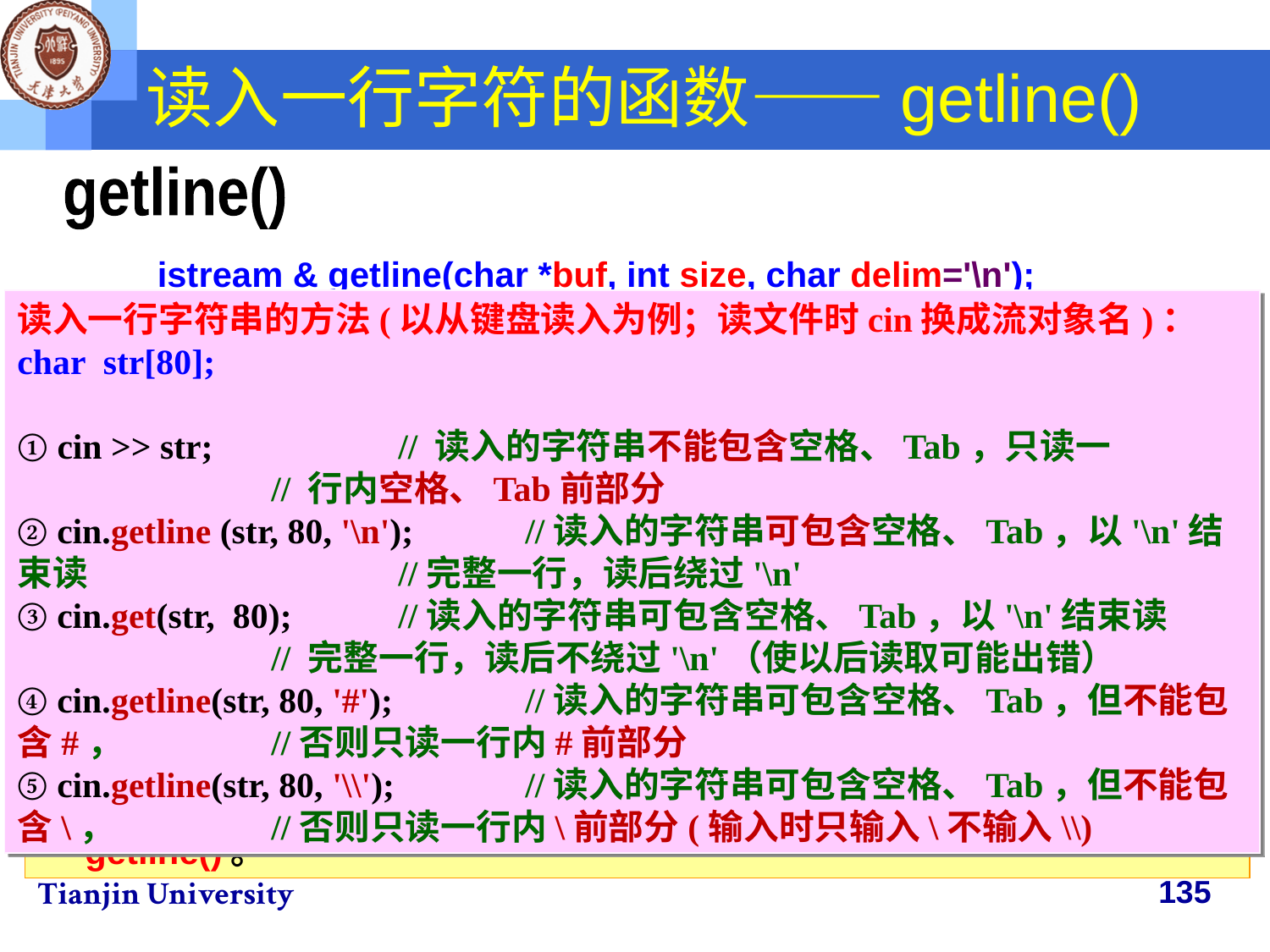

# 读入一行字符的函数——getline()
getline()
istream & getline(char *buf, int size, char delim='\n');
读入一行字符串的方法(以从键盘读入为例；读文件时cin换成流对象名)：
char  str[80];

① cin >> str; 		// 读入的字符串不能包含空格、Tab，只读一
		// 行内空格、Tab前部分
② cin.getline (str, 80, '\n'); 	//读入的字符串可包含空格、Tab，以'\n'结束读			//完整一行，读后绕过'\n'
③ cin.get(str,  80); 	//读入的字符串可包含空格、Tab，以'\n'结束读
		// 完整一行，读后不绕过'\n'（使以后读取可能出错）
④ cin.getline(str, 80, '#');  	//读入的字符串可包含空格、Tab，但不能包含#，		//否则只读一行内#前部分
⑤ cin.getline(str, 80, '\\'); 	//读入的字符串可包含空格、Tab，但不能包含\，		//否则只读一行内\前部分(输入时只输入\不输入\\)
从键盘输入或从文件读入若干字符存入buf开始的一段内存空间(如buf是数 组首地址则存入数组)，并在最后自动添加一个'\0'字符。
满足以下4个条件之一即结束读取：或者读取了size-1个字符；或者遇到了指定的终止字符delim ；或者遇到了行结束符('\n') ；或者遇到文件结束(文件读完)。终止字符和行结束符'\n'本身均不读入。
如果读取成功，函数返回非0值；如果读取失败或遇到文件结束，返回0。
getline()与带3个参数的get()函数类似，区别是：
getline()多了一个结束读取的条件；
两函数均不读入终止字符，但getline( )遇到终止字符时使读取位置指针自 动移到终止字符之后，即有“绕过”终止字符的作用；而get( )遇到终止字 符时使读取位置指针仍指向该终止字符。读入多行字符时应用getline()。